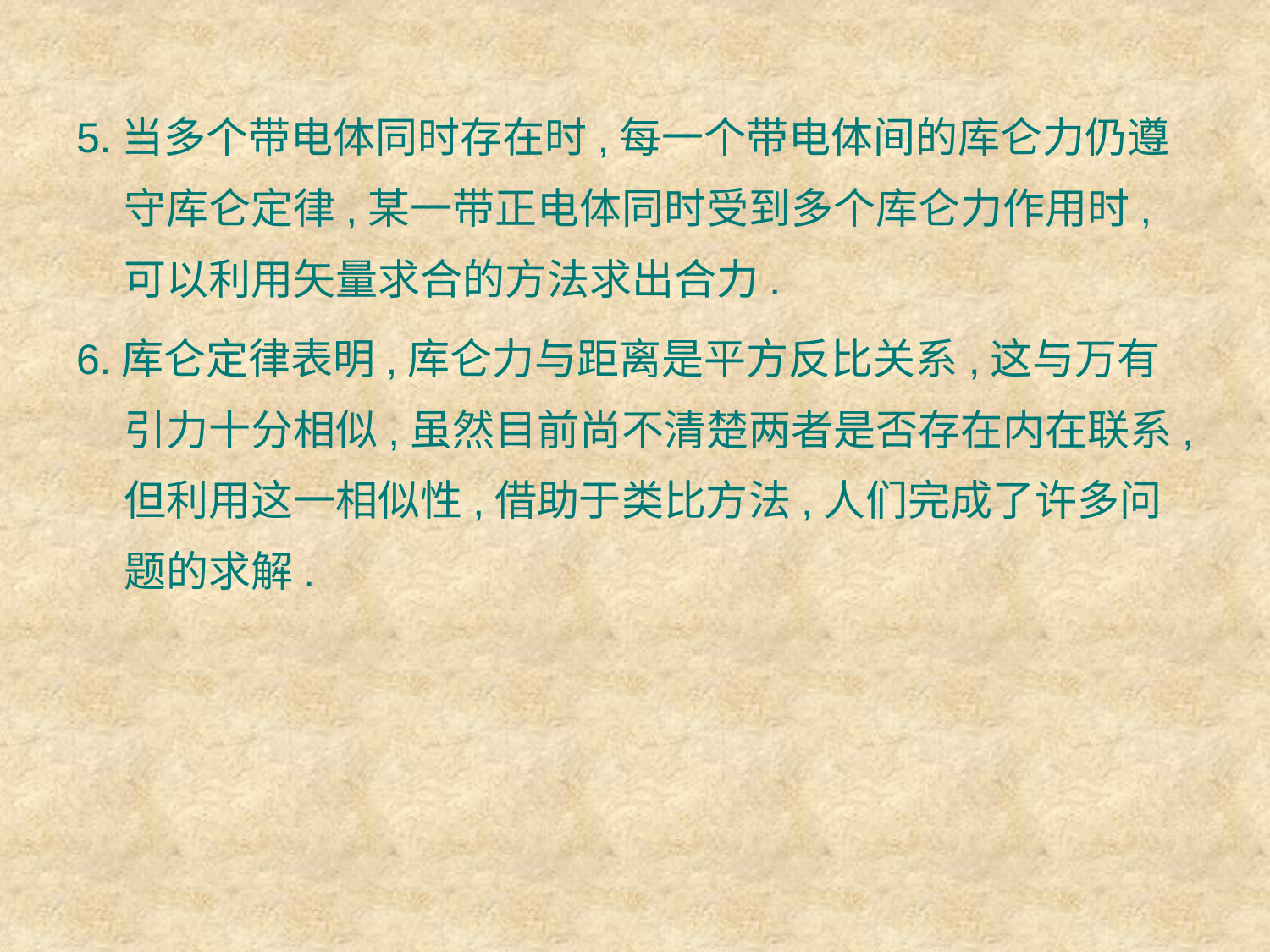

5.当多个带电体同时存在时,每一个带电体间的库仑力仍遵守库仑定律,某一带正电体同时受到多个库仑力作用时,可以利用矢量求合的方法求出合力.
6.库仑定律表明,库仑力与距离是平方反比关系,这与万有引力十分相似,虽然目前尚不清楚两者是否存在内在联系,但利用这一相似性,借助于类比方法,人们完成了许多问题的求解.